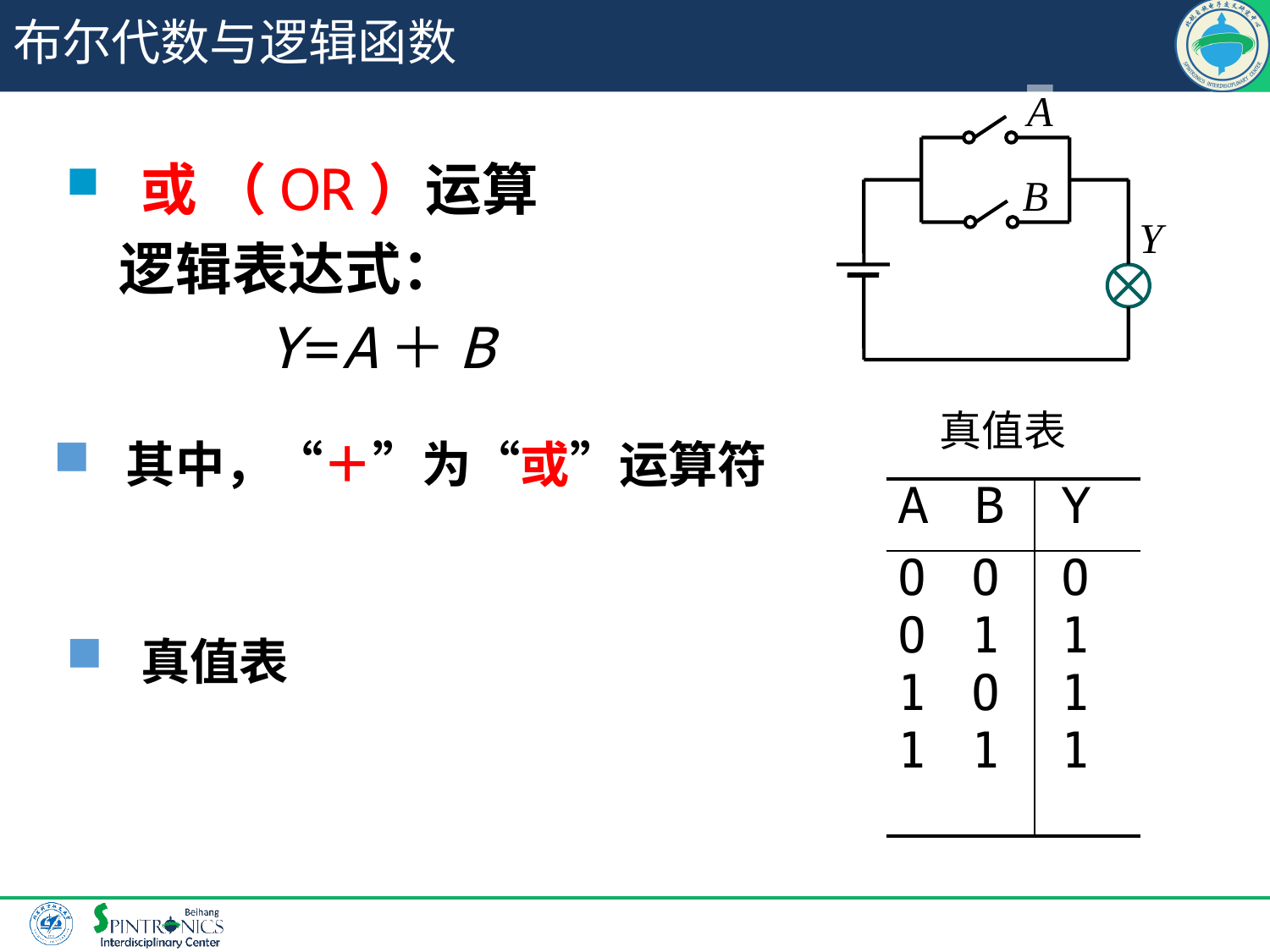

# 布尔代数与逻辑函数
A

B

Y

 或 （OR）运算
   逻辑表达式：
            Y=A＋B
真值表
  其中，“＋”为“或”运算符

| A B | Y |
| --- | --- |
| 0 0 0 1 1 0 1 1 | 0 1 1 1 |
  真值表
10